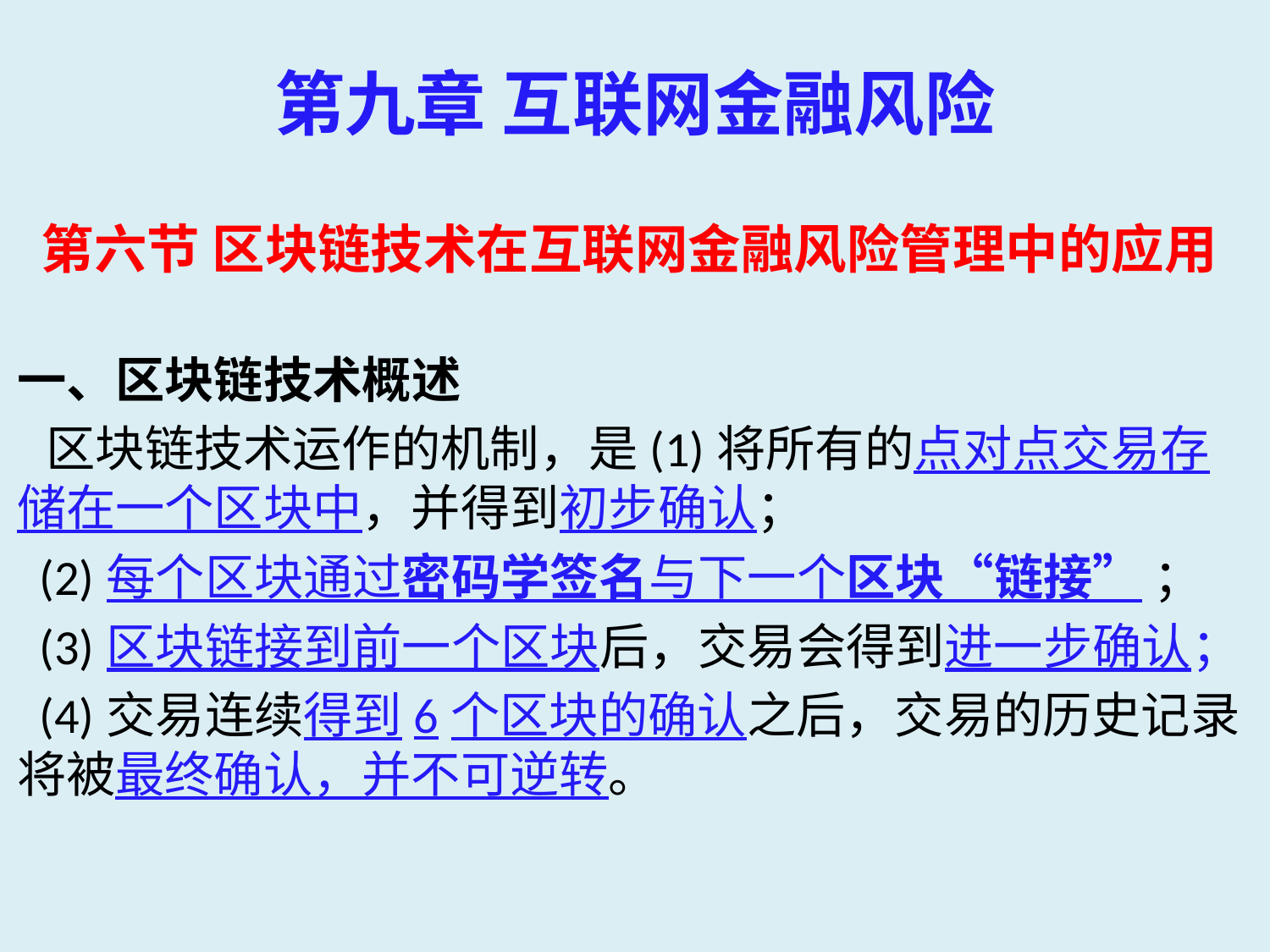

# 第九章 互联网金融风险
第六节 区块链技术在互联网金融风险管理中的应用
一、区块链技术概述
  区块链技术运作的机制，是(1)将所有的点对点交易存储在一个区块中，并得到初步确认；
  (2)每个区块通过密码学签名与下一个区块“链接” ；
  (3)区块链接到前一个区块后，交易会得到进一步确认；
  (4)交易连续得到6个区块的确认之后，交易的历史记录将被最终确认，并不可逆转。
48